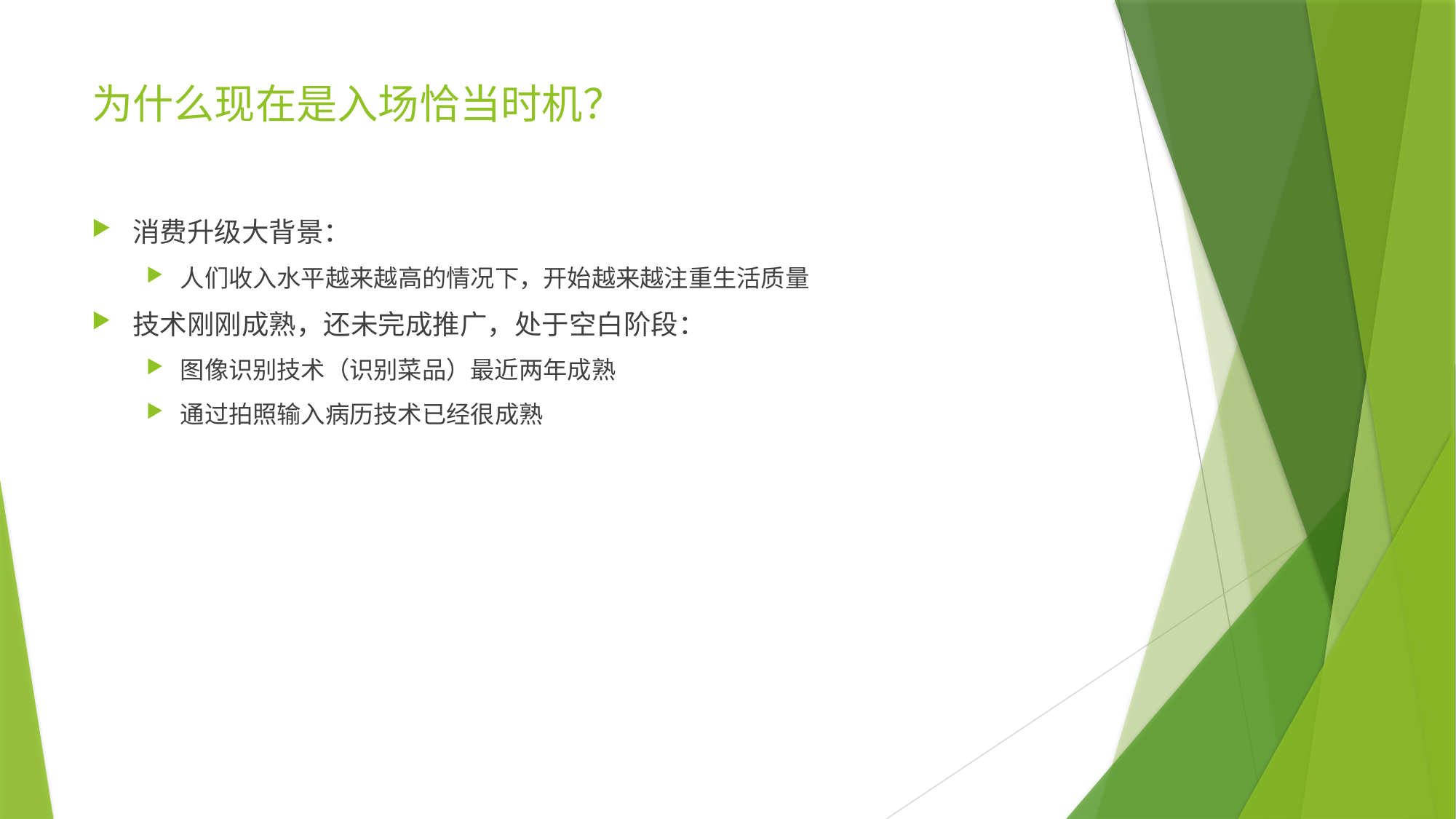

# 为什么现在是入场恰当时机？
消费升级大背景：
人们收入水平越来越高的情况下，开始越来越注重生活质量
技术刚刚成熟，还未完成推广，处于空白阶段：
图像识别技术（识别菜品）最近两年成熟
通过拍照输入病历技术已经很成熟